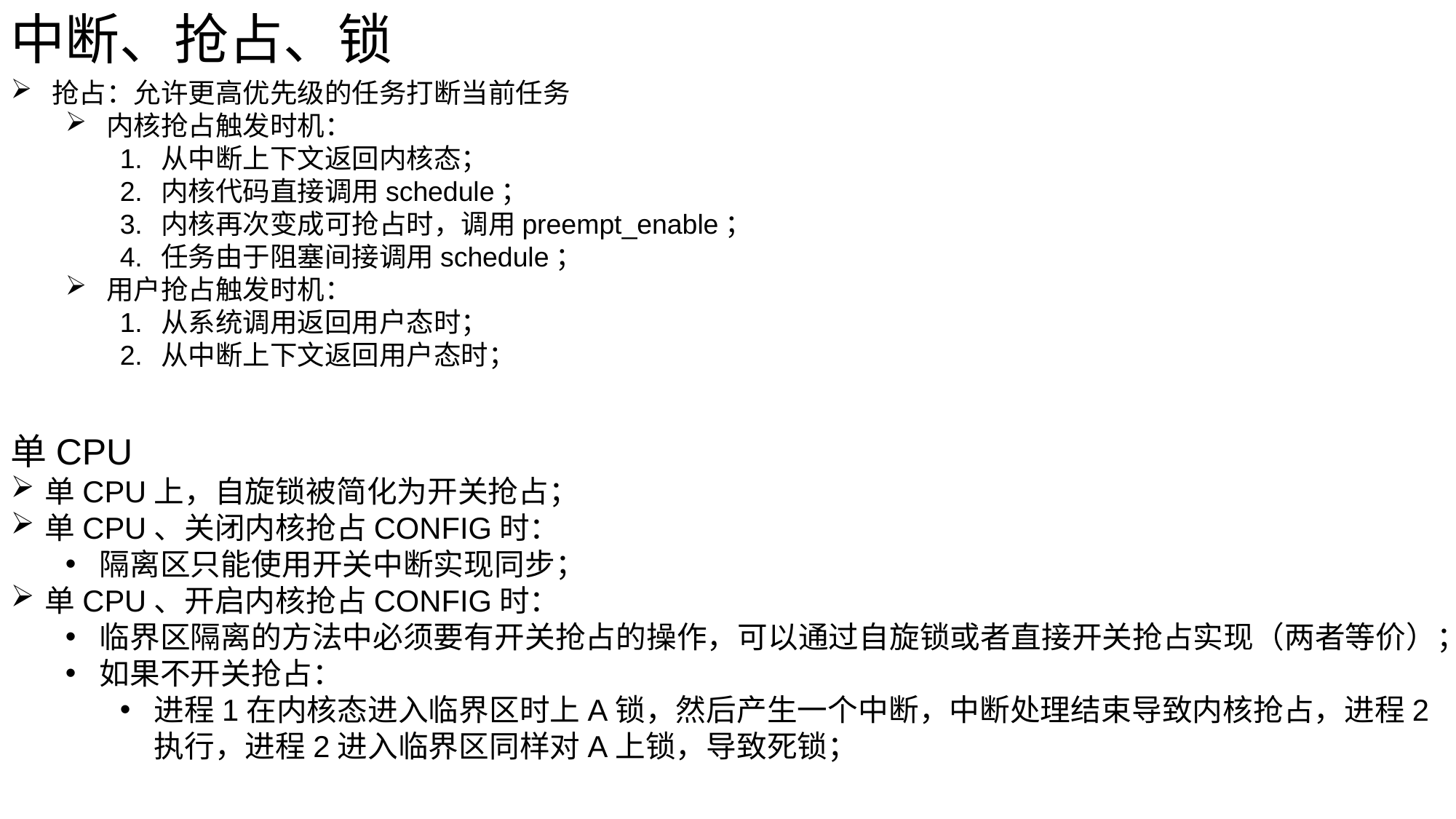

中断、抢占、锁
抢占：允许更高优先级的任务打断当前任务
内核抢占触发时机：
从中断上下文返回内核态；
内核代码直接调用schedule；
内核再次变成可抢占时，调用preempt_enable；
任务由于阻塞间接调用schedule；
用户抢占触发时机：
从系统调用返回用户态时；
从中断上下文返回用户态时；

单CPU
单CPU上，自旋锁被简化为开关抢占；
单CPU、关闭内核抢占CONFIG时：
隔离区只能使用开关中断实现同步；
单CPU、开启内核抢占CONFIG时：
临界区隔离的方法中必须要有开关抢占的操作，可以通过自旋锁或者直接开关抢占实现（两者等价）；
如果不开关抢占：
进程1在内核态进入临界区时上A锁，然后产生一个中断，中断处理结束导致内核抢占，进程2执行，进程2进入临界区同样对A上锁，导致死锁；